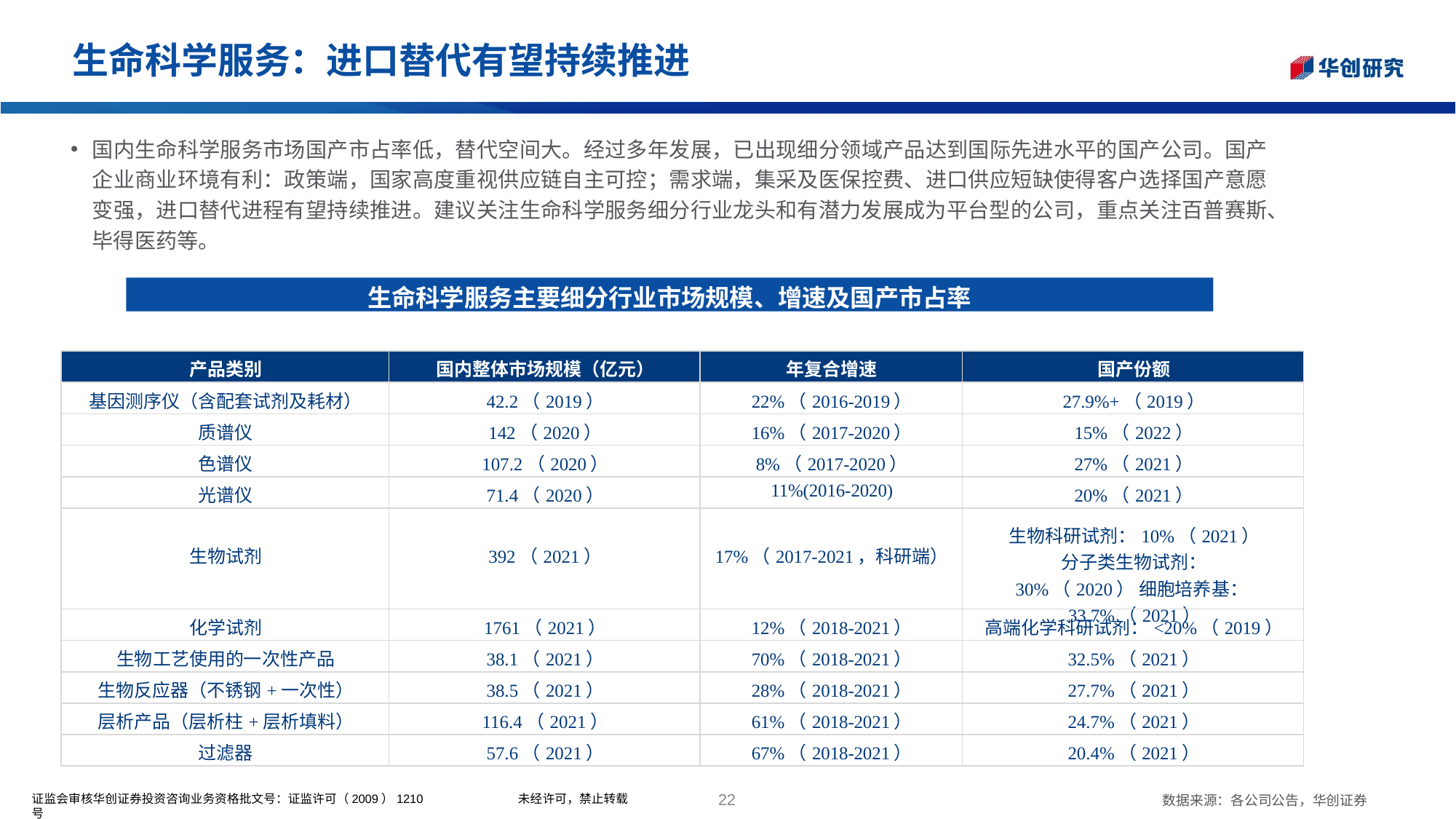

# 生命科学服务：进口替代有望持续推进
国内生命科学服务市场国产市占率低，替代空间大。经过多年发展，已出现细分领域产品达到国际先进水平的国产公司。国产 企业商业环境有利：政策端，国家高度重视供应链自主可控；需求端，集采及医保控费、进口供应短缺使得客户选择国产意愿 变强，进口替代进程有望持续推进。建议关注生命科学服务细分行业龙头和有潜力发展成为平台型的公司，重点关注百普赛斯、 毕得医药等。
生命科学服务主要细分行业市场规模、增速及国产市占率
| 产品类别 | 国内整体市场规模（亿元） | 年复合增速 | 国产份额 |
| --- | --- | --- | --- |
| 基因测序仪（含配套试剂及耗材） | 42.2（2019） | 22%（2016-2019） | 27.9%+（2019） |
| 质谱仪 | 142（2020） | 16%（2017-2020） | 15%（2022） |
| 色谱仪 | 107.2（2020） | 8%（2017-2020） | 27%（2021） |
| 光谱仪 | 71.4（2020） | 11%(2016-2020) | 20%（2021） |
| 生物试剂 | 392（2021） | 17%（2017-2021，科研端） | 生物科研试剂：10%（2021） 分子类生物试剂：30%（2020） 细胞培养基：33.7%（2021） |
| 化学试剂 | 1761（2021） | 12%（2018-2021） | 高端化学科研试剂：<20%（2019） |
| 生物工艺使用的一次性产品 | 38.1（2021） | 70%（2018-2021） | 32.5%（2021） |
| 生物反应器（不锈钢+一次性） | 38.5（2021） | 28%（2018-2021） | 27.7%（2021） |
| 层析产品（层析柱+层析填料） | 116.4（2021） | 61%（2018-2021） | 24.7%（2021） |
| 过滤器 | 57.6（2021） | 67%（2018-2021） | 20.4%（2021） |
22
证监会审核华创证券投资咨询业务资格批文号：证监许可（2009）1210 号
未经许可，禁止转载
数据来源：各公司公告，华创证券